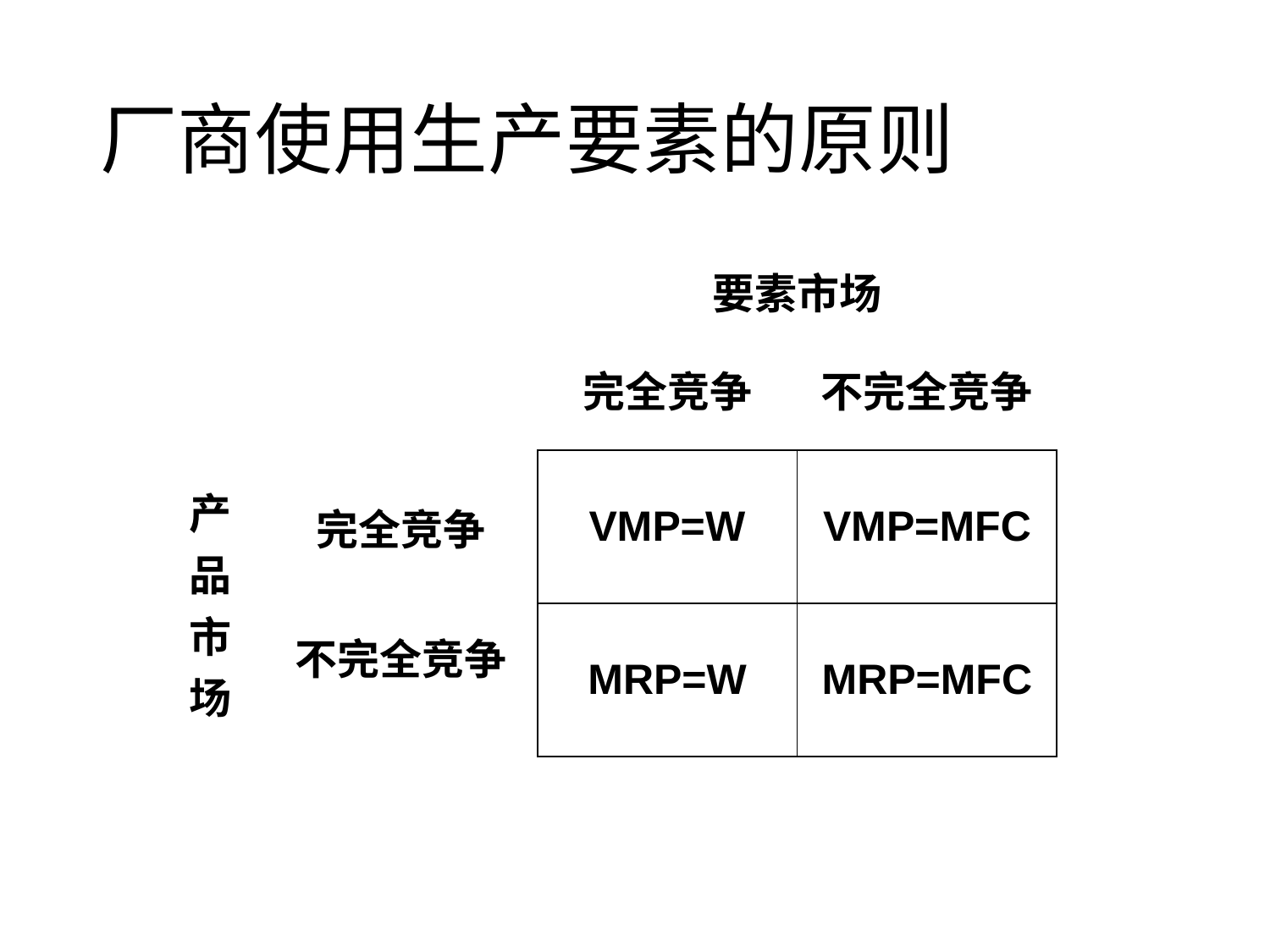

# 厂商使用生产要素的原则

|  |  | 要素市场 |  |
| --- | --- | --- | --- |
|  |  | 完全竞争 | 不完全竞争 |
| 产品市场 | 完全竞争 | VMP=W | VMP=MFC |
|  | 不完全竞争 | MRP=W | MRP=MFC |